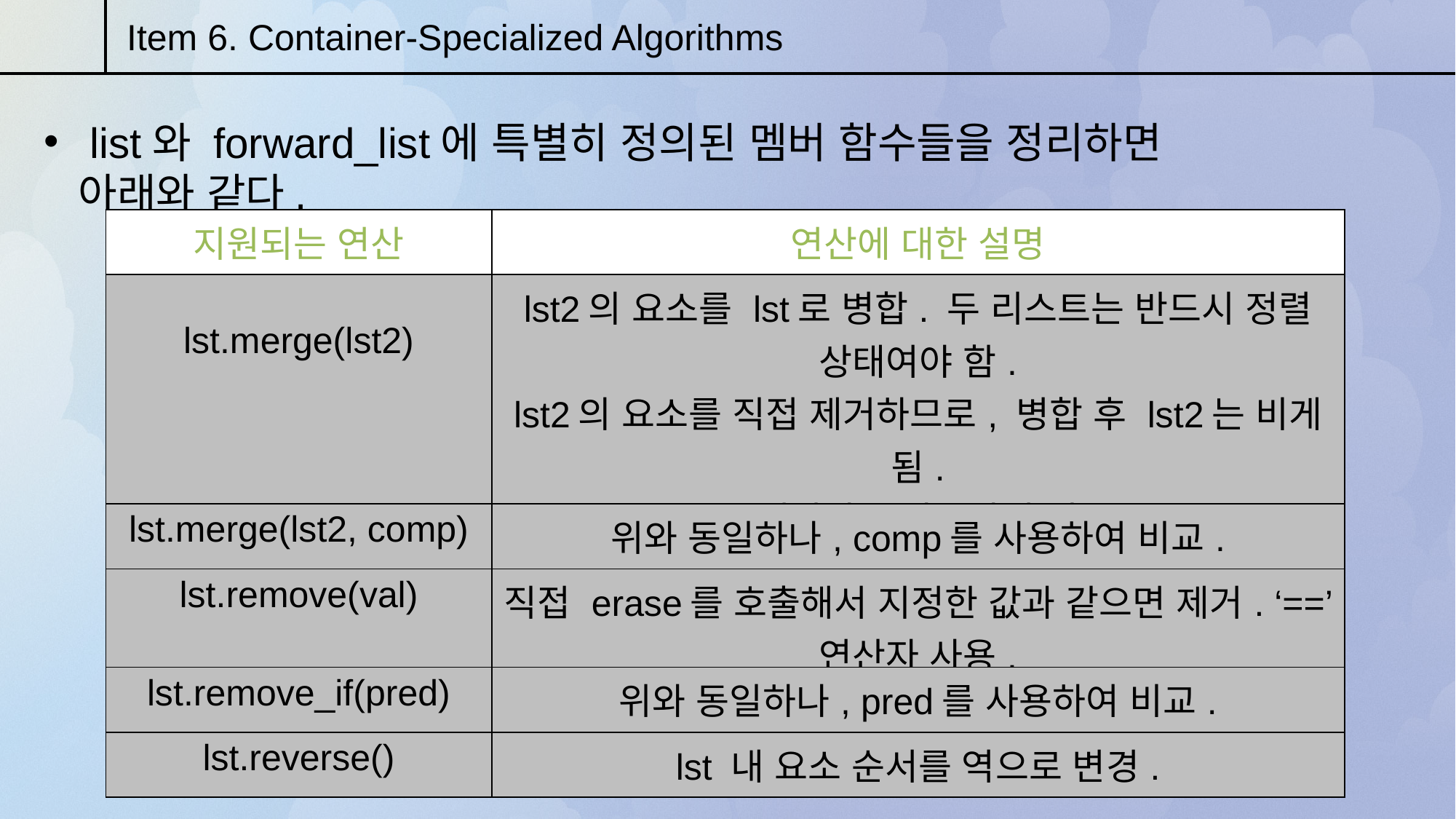

Item 6. Container-Specialized Algorithms
 list와 forward_list에 특별히 정의된 멤버 함수들을 정리하면 아래와 같다.
| 지원되는 연산 | 연산에 대한 설명 |
| --- | --- |
| lst.merge(lst2) | lst2의 요소를 lst로 병합. 두 리스트는 반드시 정렬 상태여야 함. lst2의 요소를 직접 제거하므로, 병합 후 lst2는 비게 됨. ‘<’ 연산자를 사용하여 비교. |
| lst.merge(lst2, comp) | 위와 동일하나, comp를 사용하여 비교. |
| lst.remove(val) | 직접 erase를 호출해서 지정한 값과 같으면 제거. ‘==’ 연산자 사용. |
| lst.remove\_if(pred) | 위와 동일하나, pred를 사용하여 비교. |
| lst.reverse() | lst 내 요소 순서를 역으로 변경. |